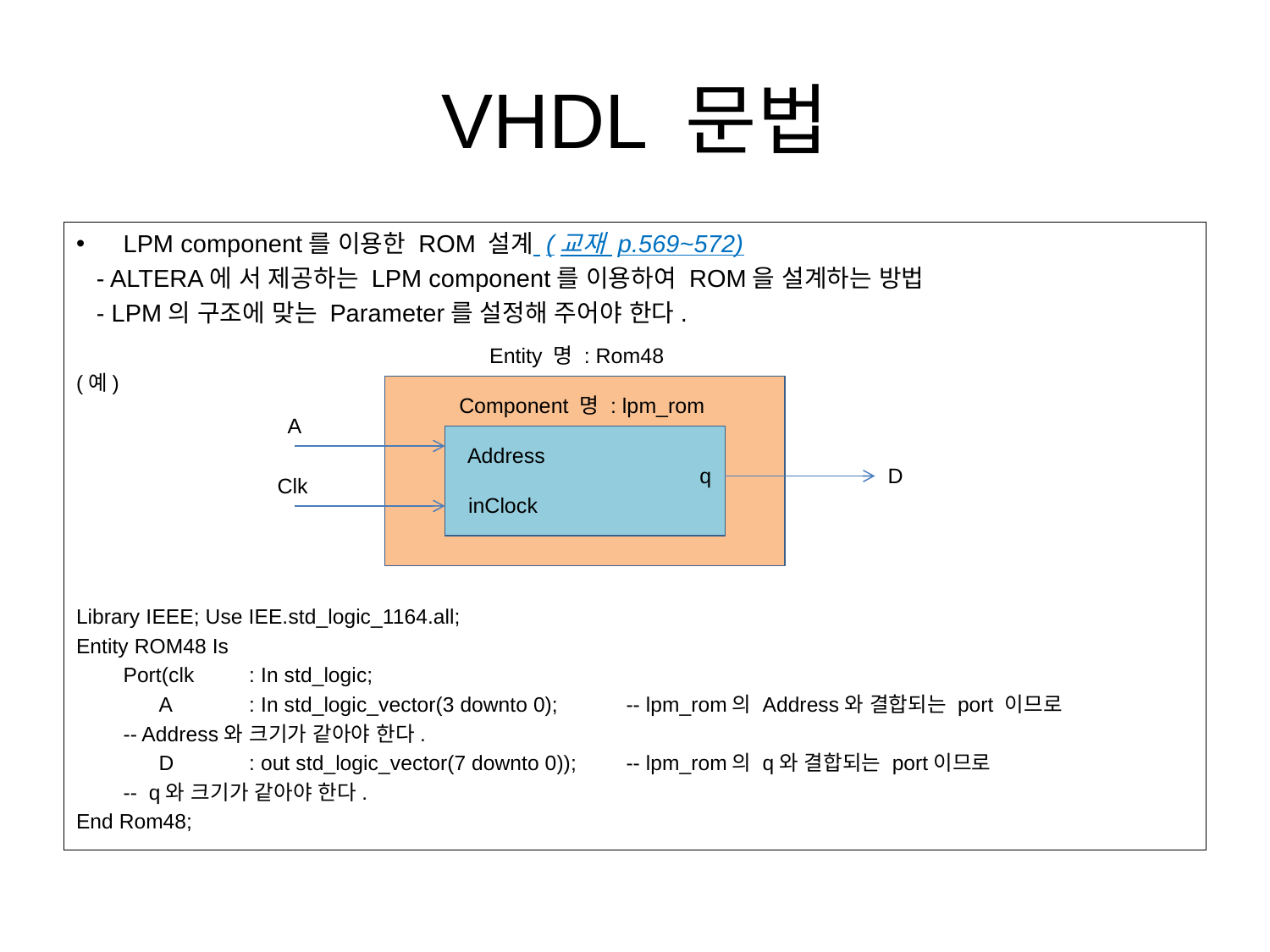

# VHDL 문법
LPM component를 이용한 ROM 설계 (교재 p.569~572)
   - ALTERA에 서 제공하는 LPM component를 이용하여 ROM을 설계하는 방법
   - LPM의 구조에 맞는 Parameter를 설정해 주어야 한다.

(예)

Library IEEE; Use IEE.std_logic_1164.all;
Entity ROM48 Is
	Port(clk		: In std_logic;
	      A		: In std_logic_vector(3 downto 0);	-- lpm_rom의 Address와 결합되는 port 이므로
						-- Address와 크기가 같아야 한다.
	      D		: out std_logic_vector(7 downto 0));	-- lpm_rom의 q와 결합되는 port이므로
						--  q와 크기가 같아야 한다.
End Rom48;

Entity 명 : Rom48

Component 명 : lpm_rom
A

Address
q
D
Clk
inClock